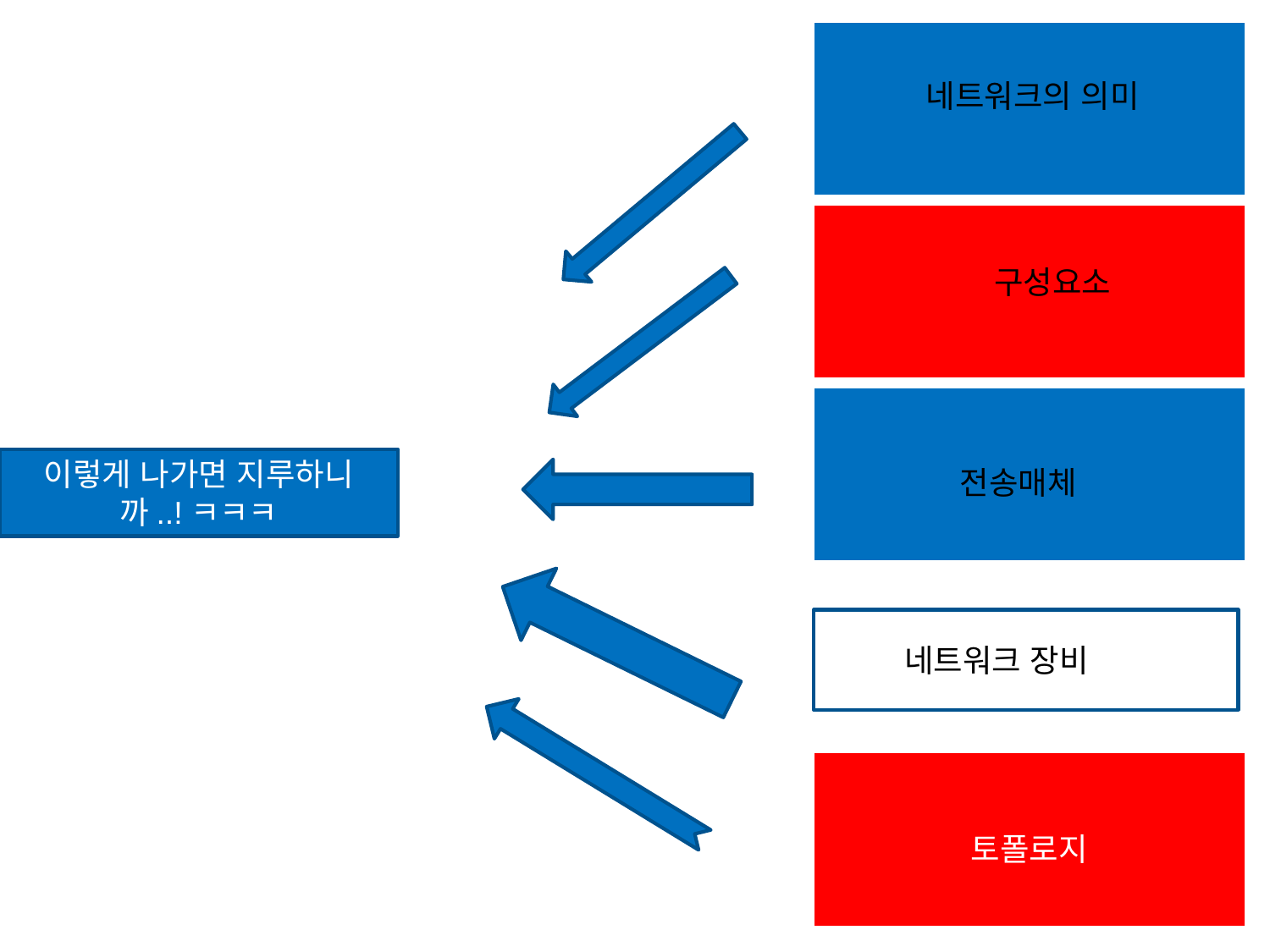

네트워크의 의미

구성요소

전송매체
이렇게 나가면 지루하니까..!ㅋㅋㅋ

네트워크 장비방법

토폴로지